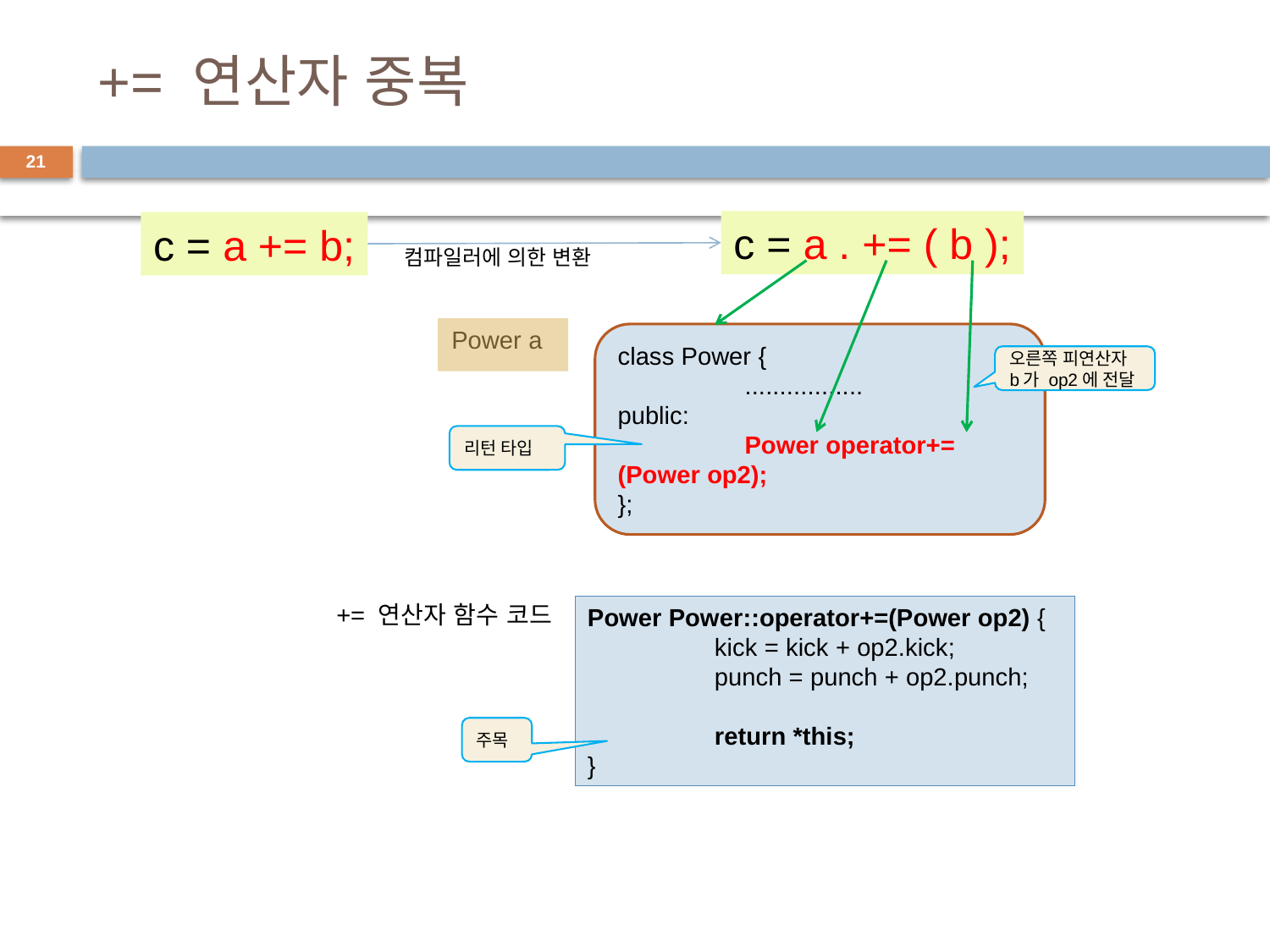

# += 연산자 중복
21
c = a . += ( b );
c = a += b;
컴파일러에 의한 변환

Power a
class Power {
	.................
public:
	Power operator+= (Power op2);
};
오른쪽 피연산자  b가 op2에 전달
리턴 타입
+= 연산자 함수 코드
Power Power::operator+=(Power op2) {
	kick = kick + op2.kick;
	punch = punch + op2.punch;

	return *this;
}
주목